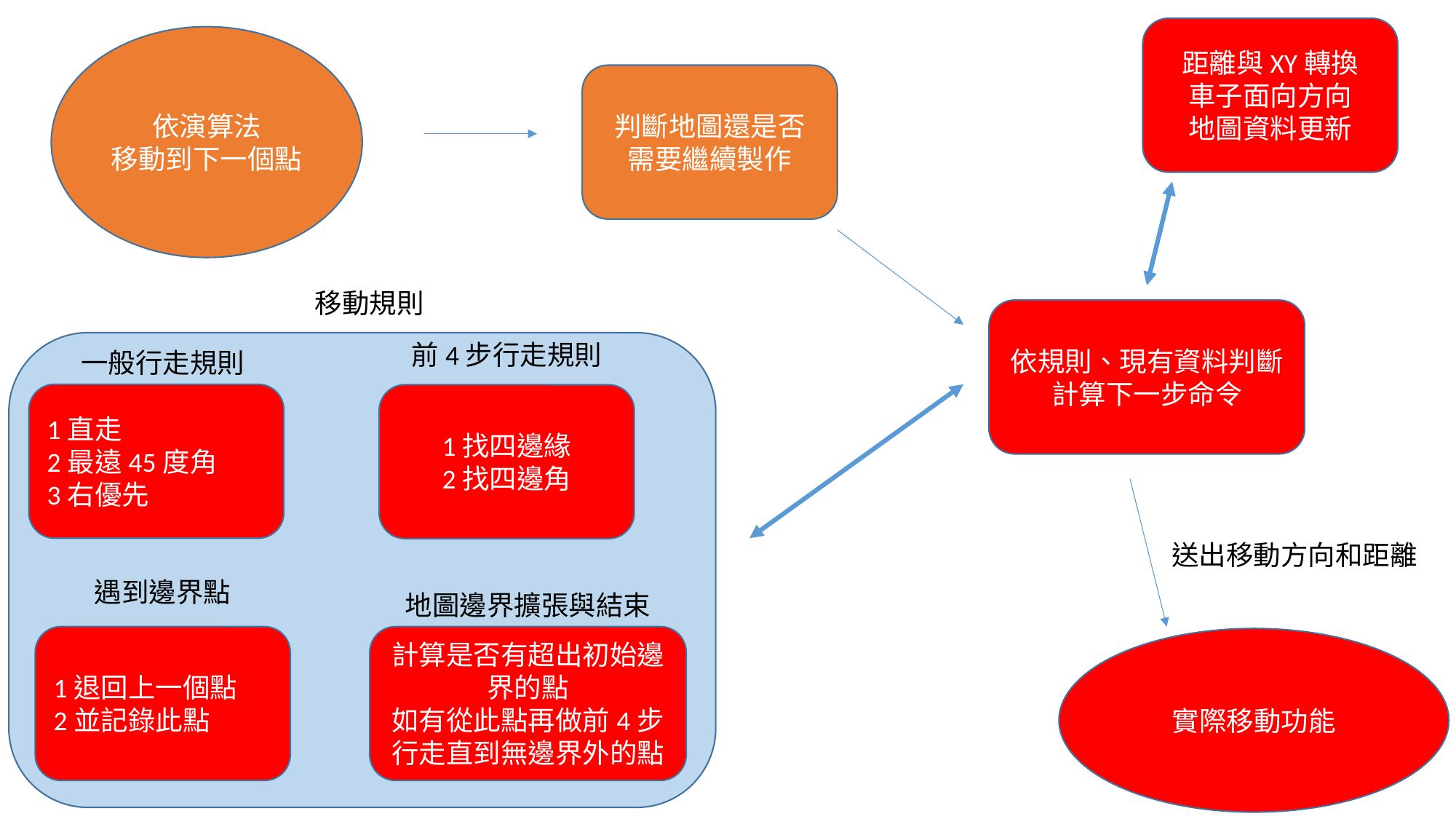

距離與XY轉換
車子面向方向
地圖資料更新
依演算法
移動到下一個點
判斷地圖還是否
需要繼續製作
移動規則
依規則、現有資料判斷
計算下一步命令

前4步行走規則
一般行走規則
1直走
2最遠45度角
3右優先
1找四邊緣
2找四邊角
送出移動方向和距離
遇到邊界點
地圖邊界擴張與結束
1退回上一個點
2並記錄此點
計算是否有超出初始邊界的點
如有從此點再做前4步行走直到無邊界外的點
實際移動功能